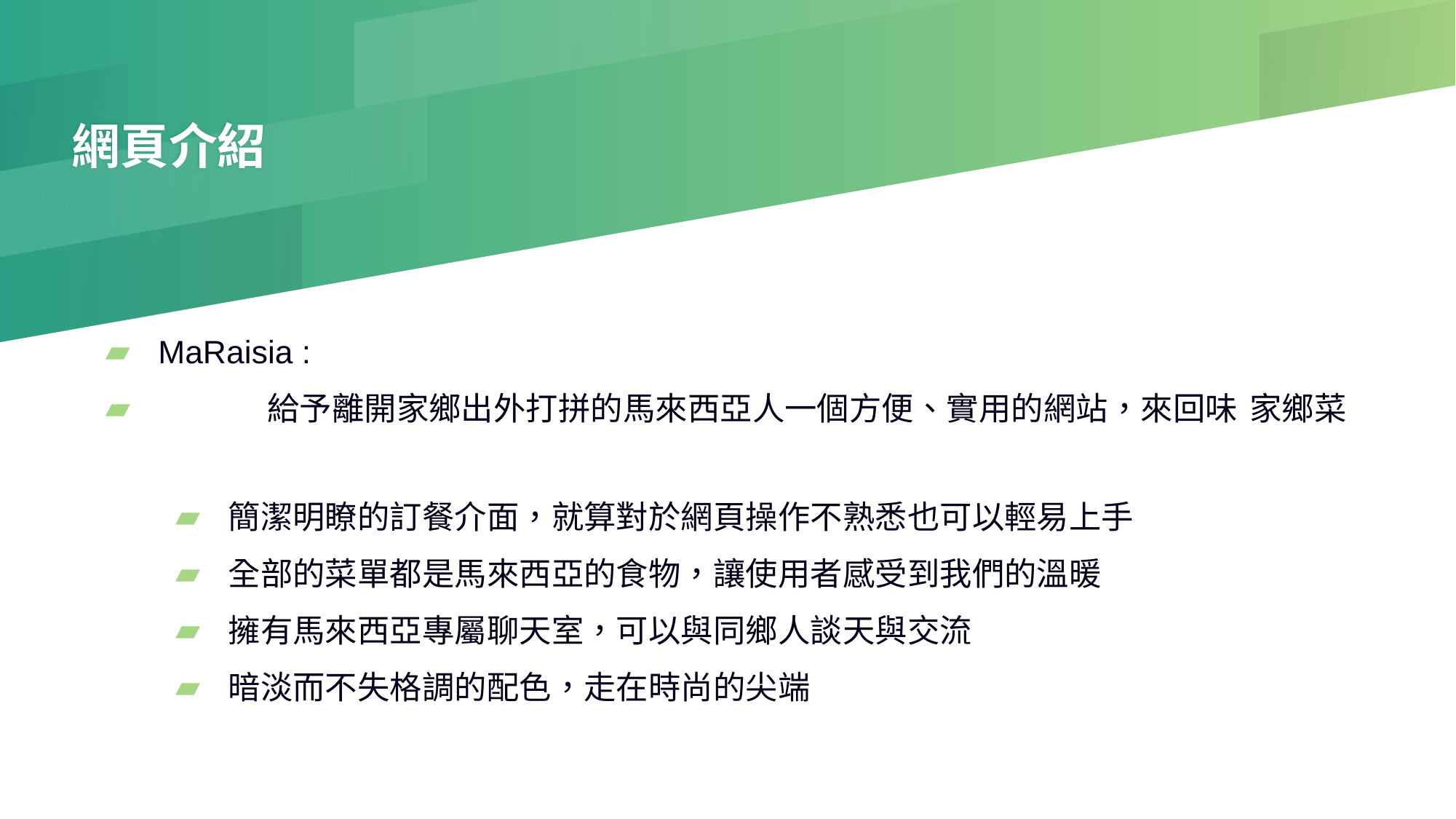

# 網頁介紹
MaRaisia :
	給予離開家鄉出外打拼的馬來西亞人一個方便、實用的網站，來回味	家鄉菜

簡潔明瞭的訂餐介面，就算對於網頁操作不熟悉也可以輕易上手
全部的菜單都是馬來西亞的食物，讓使用者感受到我們的溫暖
擁有馬來西亞專屬聊天室，可以與同鄉人談天與交流
暗淡而不失格調的配色，走在時尚的尖端